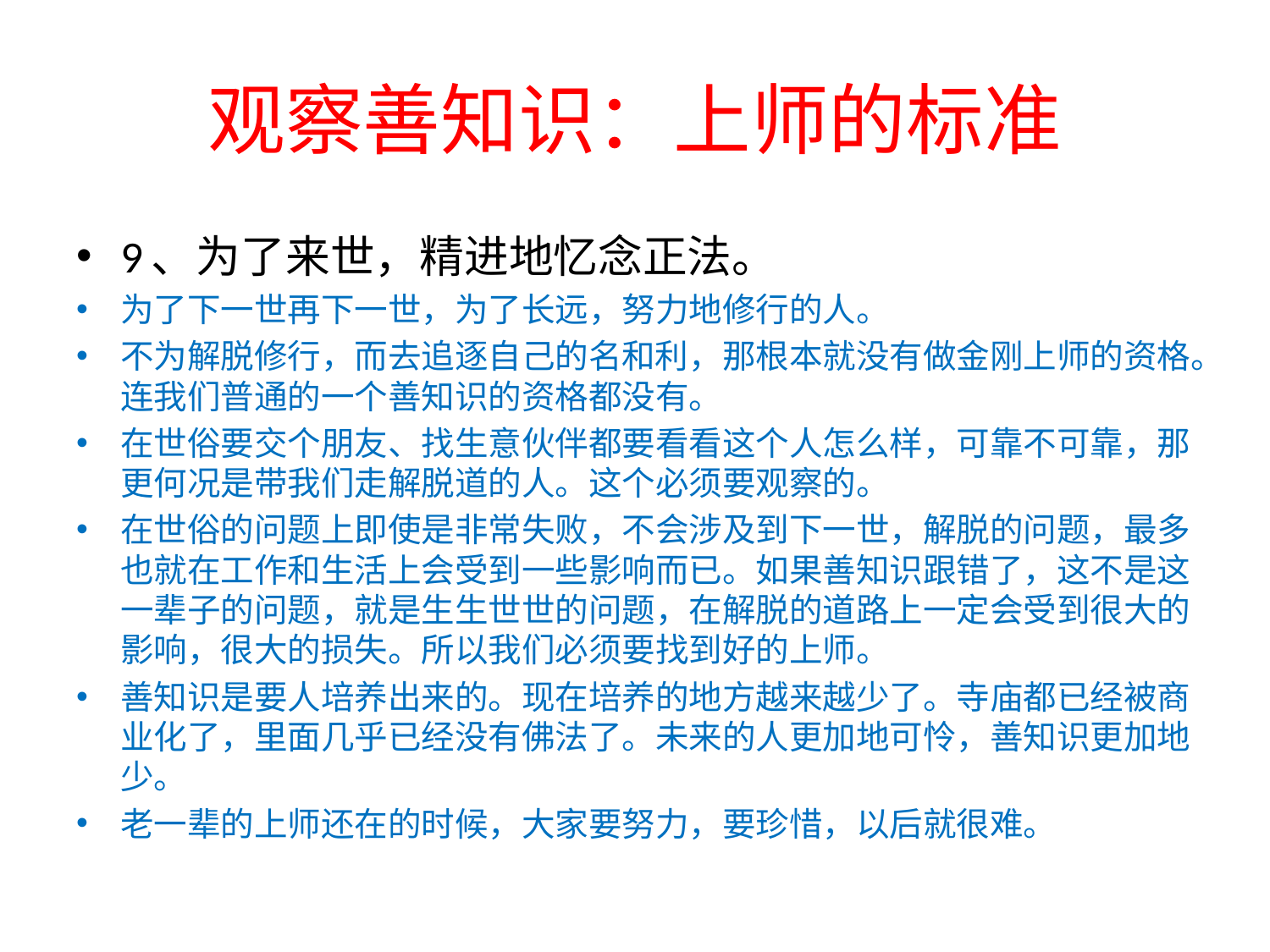

# 观察善知识：上师的标准
9、为了来世，精进地忆念正法。
为了下一世再下一世，为了长远，努力地修行的人。
不为解脱修行，而去追逐自己的名和利，那根本就没有做金刚上师的资格。连我们普通的一个善知识的资格都没有。
在世俗要交个朋友、找生意伙伴都要看看这个人怎么样，可靠不可靠，那更何况是带我们走解脱道的人。这个必须要观察的。
在世俗的问题上即使是非常失败，不会涉及到下一世，解脱的问题，最多也就在工作和生活上会受到一些影响而已。如果善知识跟错了，这不是这一辈子的问题，就是生生世世的问题，在解脱的道路上一定会受到很大的影响，很大的损失。所以我们必须要找到好的上师。
善知识是要人培养出来的。现在培养的地方越来越少了。寺庙都已经被商业化了，里面几乎已经没有佛法了。未来的人更加地可怜，善知识更加地少。
老一辈的上师还在的时候，大家要努力，要珍惜，以后就很难。